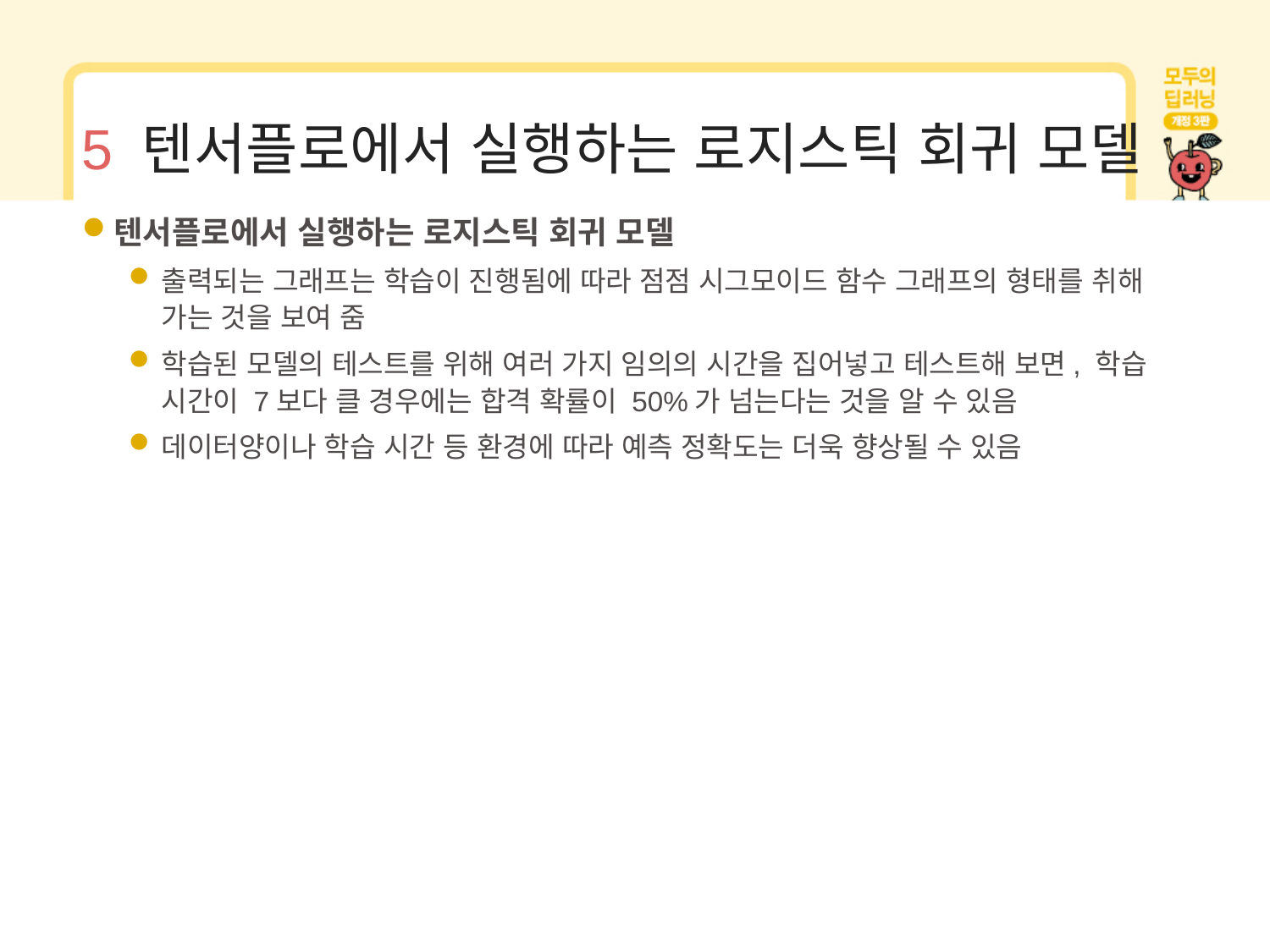

# 5 텐서플로에서 실행하는 로지스틱 회귀 모델
텐서플로에서 실행하는 로지스틱 회귀 모델
출력되는 그래프는 학습이 진행됨에 따라 점점 시그모이드 함수 그래프의 형태를 취해 가는 것을 보여 줌
학습된 모델의 테스트를 위해 여러 가지 임의의 시간을 집어넣고 테스트해 보면, 학습 시간이 7보다 클 경우에는 합격 확률이 50%가 넘는다는 것을 알 수 있음
데이터양이나 학습 시간 등 환경에 따라 예측 정확도는 더욱 향상될 수 있음